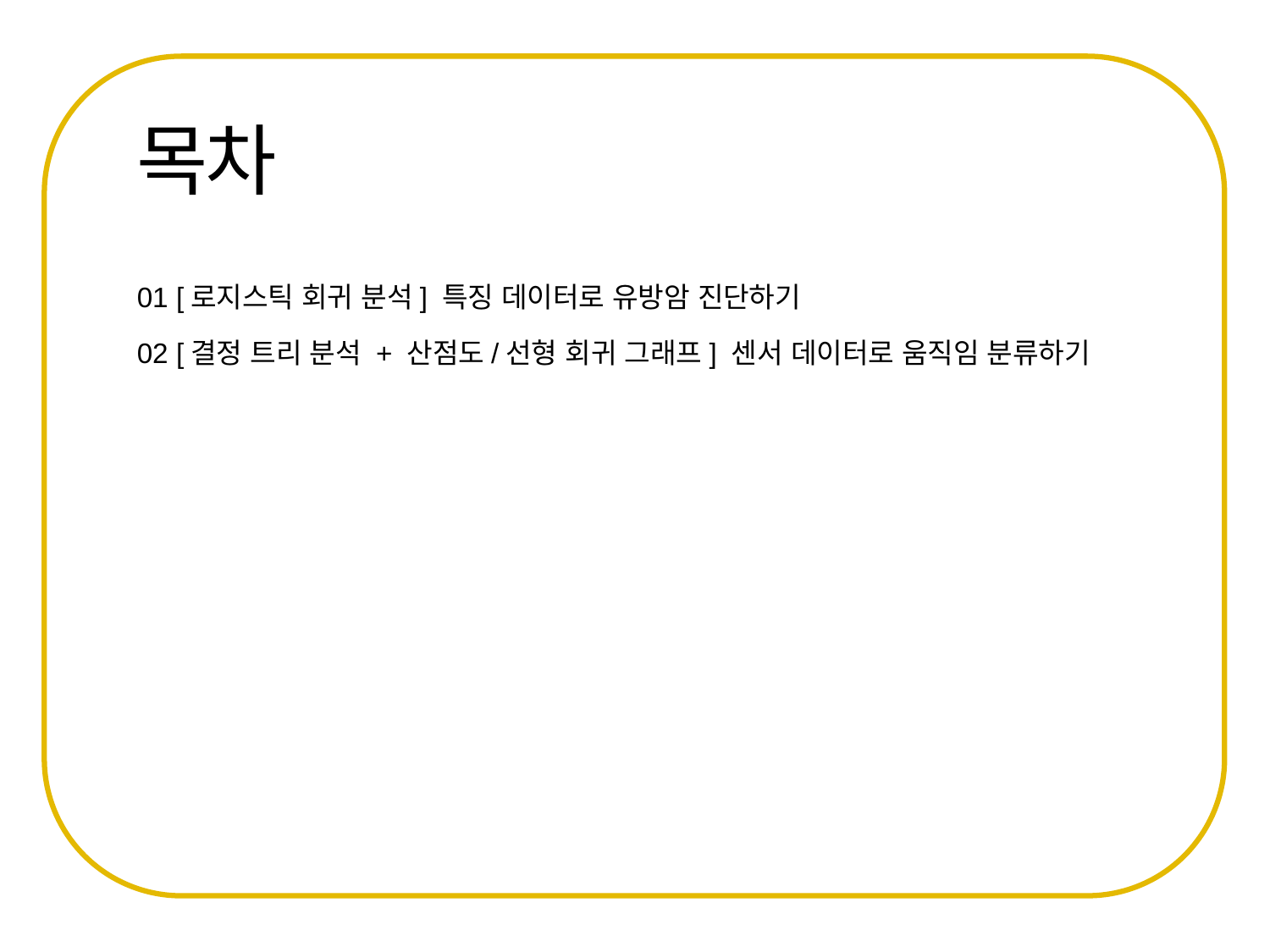

01 [로지스틱 회귀 분석] 특징 데이터로 유방암 진단하기
02 [결정 트리 분석 + 산점도/선형 회귀 그래프] 센서 데이터로 움직임 분류하기